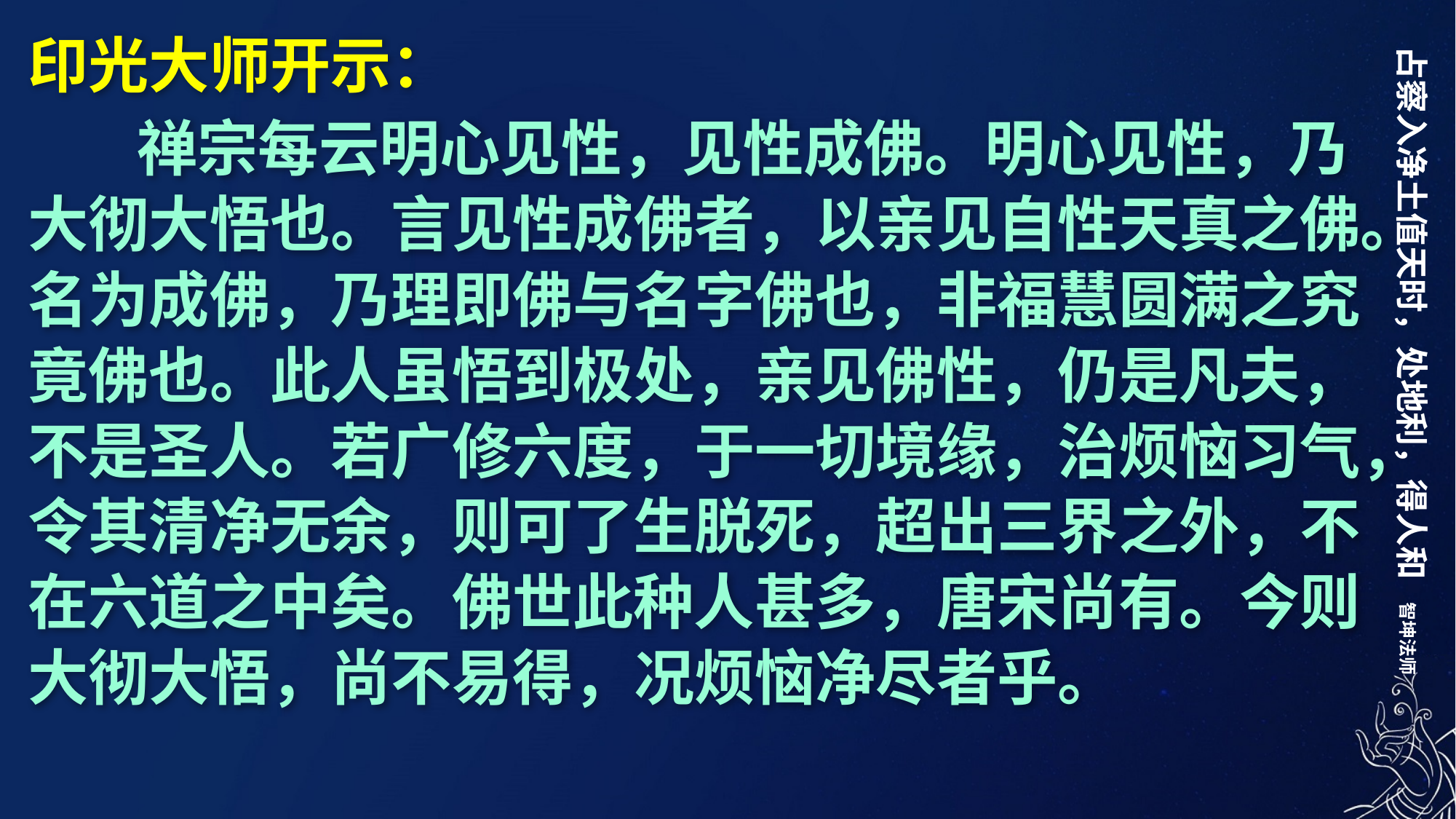

印光大师开示：
	禅宗每云明心见性，见性成佛。明心见性，乃大彻大悟也。言见性成佛者，以亲见自性天真之佛。名为成佛，乃理即佛与名字佛也，非福慧圆满之究竟佛也。此人虽悟到极处，亲见佛性，仍是凡夫，不是圣人。若广修六度，于一切境缘，治烦恼习气，令其清净无余，则可了生脱死，超出三界之外，不在六道之中矣。佛世此种人甚多，唐宋尚有。今则大彻大悟，尚不易得，况烦恼净尽者乎。